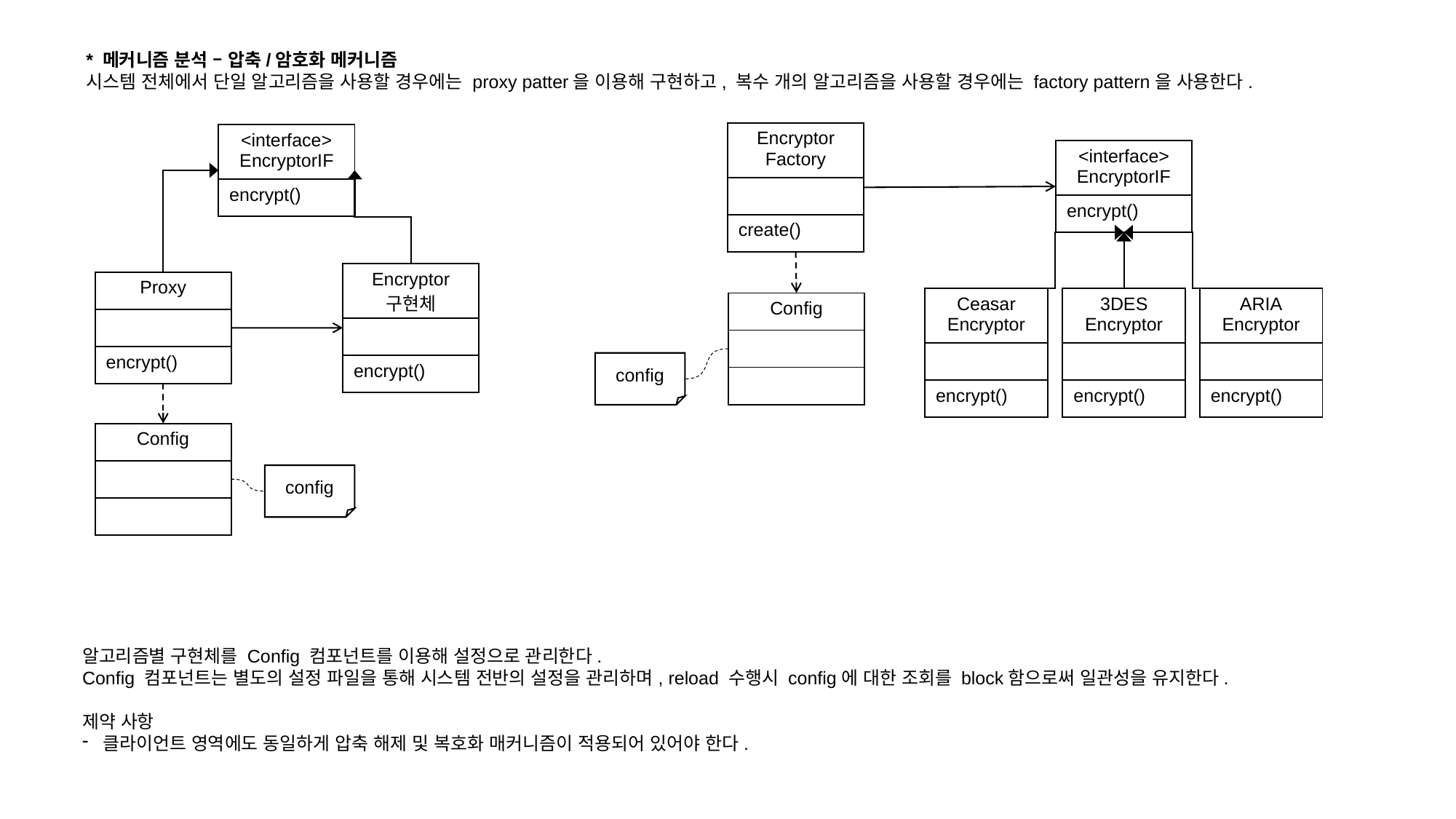

* 메커니즘 분석 – 압축/암호화 메커니즘
시스템 전체에서 단일 알고리즘을 사용할 경우에는 proxy patter을 이용해 구현하고, 복수 개의 알고리즘을 사용할 경우에는 factory pattern을 사용한다.
| Encryptor Factory |
| --- |
|  |
| create() |
| <interface> EncryptorIF |
| --- |
| encrypt() |
| <interface> EncryptorIF |
| --- |
| encrypt() |
| Encryptor 구현체 |
| --- |
|  |
| encrypt() |
| Proxy |
| --- |
|  |
| encrypt() |
| Ceasar Encryptor |
| --- |
|  |
| encrypt() |
| 3DES Encryptor |
| --- |
|  |
| encrypt() |
| ARIA Encryptor |
| --- |
|  |
| encrypt() |
| Config |
| --- |
|  |
|  |
config
| Config |
| --- |
|  |
|  |
config
알고리즘별 구현체를 Config 컴포넌트를 이용해 설정으로 관리한다.
Config 컴포넌트는 별도의 설정 파일을 통해 시스템 전반의 설정을 관리하며, reload 수행시 config에 대한 조회를 block함으로써 일관성을 유지한다.

제약 사항
클라이언트 영역에도 동일하게 압축 해제 및 복호화 매커니즘이 적용되어 있어야 한다.